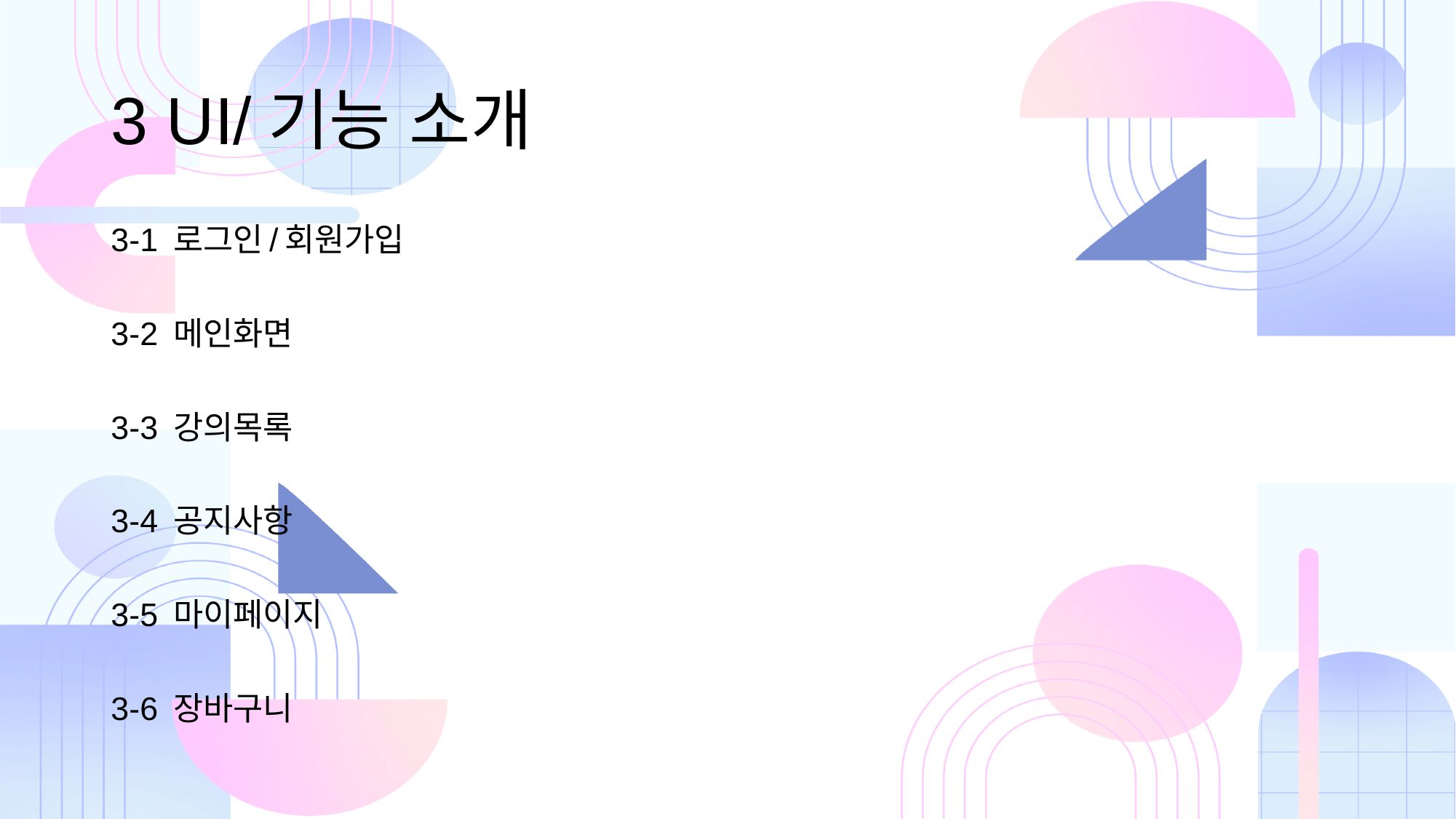

# 3 UI/기능 소개
3-1 로그인/회원가입

3-2 메인화면

3-3 강의목록

3-4 공지사항

3-5 마이페이지

3-6 장바구니